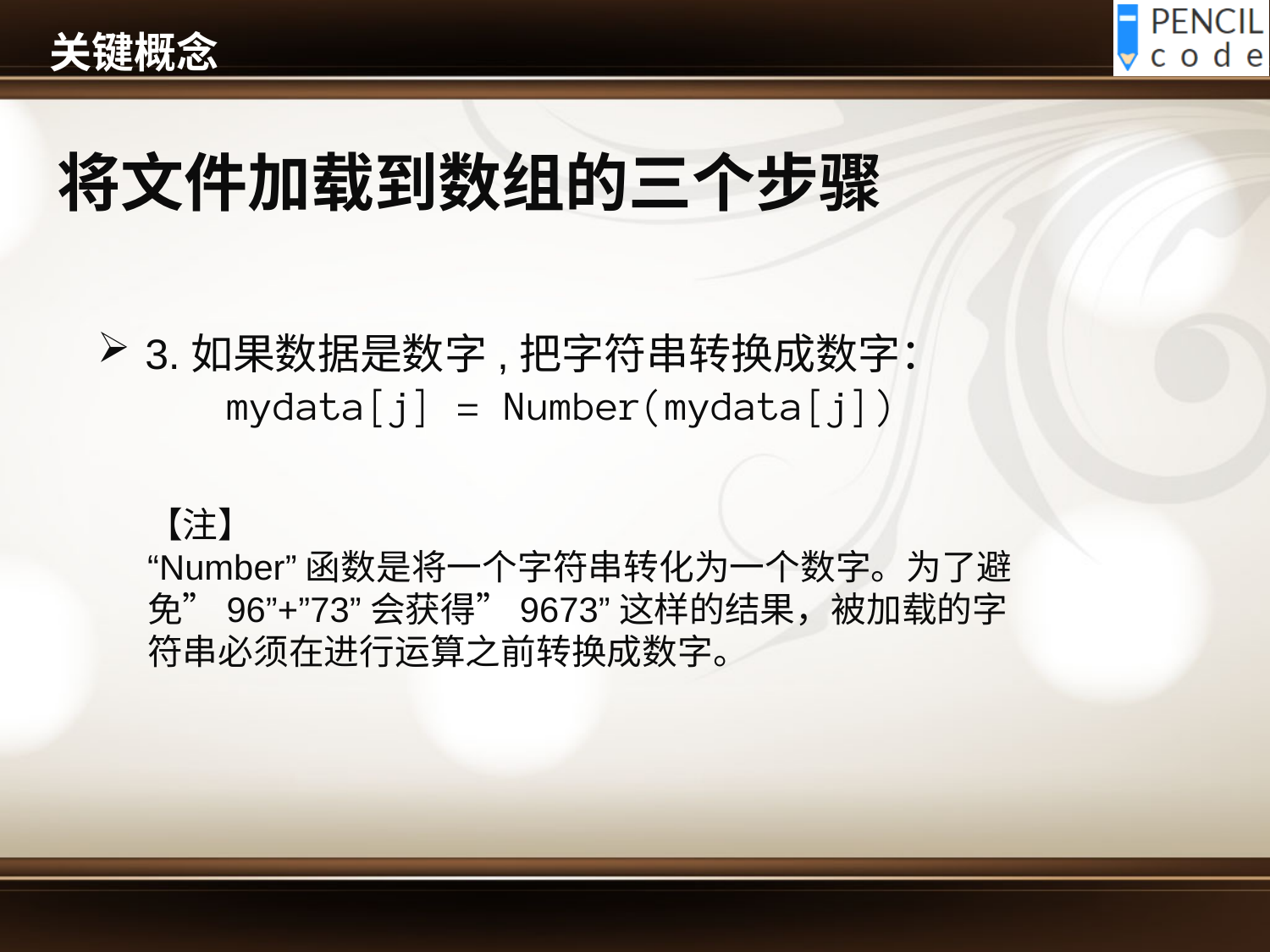

# 关键概念
将文件加载到数组的三个步骤

3.如果数据是数字,把字符串转换成数字：
           mydata[j] = Number(mydata[j])
【注】
“Number”函数是将一个字符串转化为一个数字。为了避免”96”+”73”会获得”9673”这样的结果，被加载的字符串必须在进行运算之前转换成数字。